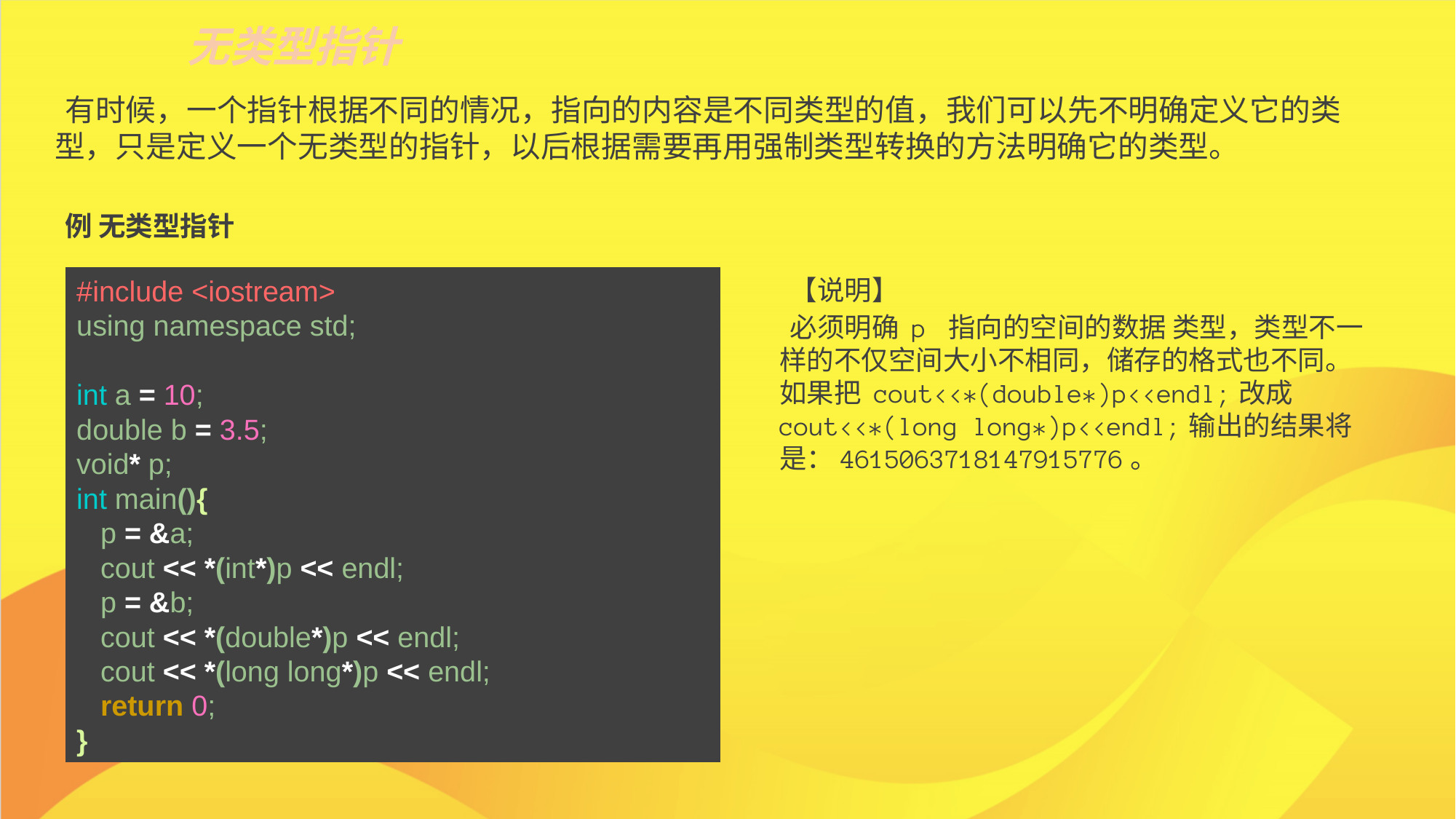

无类型指针
有时候，一个指针根据不同的情况，指向的内容是不同类型的值，我们可以先不明确定义它的类型，只是定义一个无类型的指针，以后根据需要再用强制类型转换的方法明确它的类型。

例 无类型指针

#include <iostream>
using namespace std;
int a = 10;
double b = 3.5;
void* p;
int main(){
   p = &a;
   cout << *(int*)p << endl;
   p = &b;
   cout << *(double*)p << endl;
   cout << *(long long*)p << endl;
   return 0;
}
【说明】
必须明确 p 指向的空间的数据 类型，类型不一样的不仅空间大小不相同，储存的格式也不同。如果把 cout<<*(double*)p<<endl;改成 cout<<*(long long*)p<<endl;输出的结果将是：4615063718147915776。